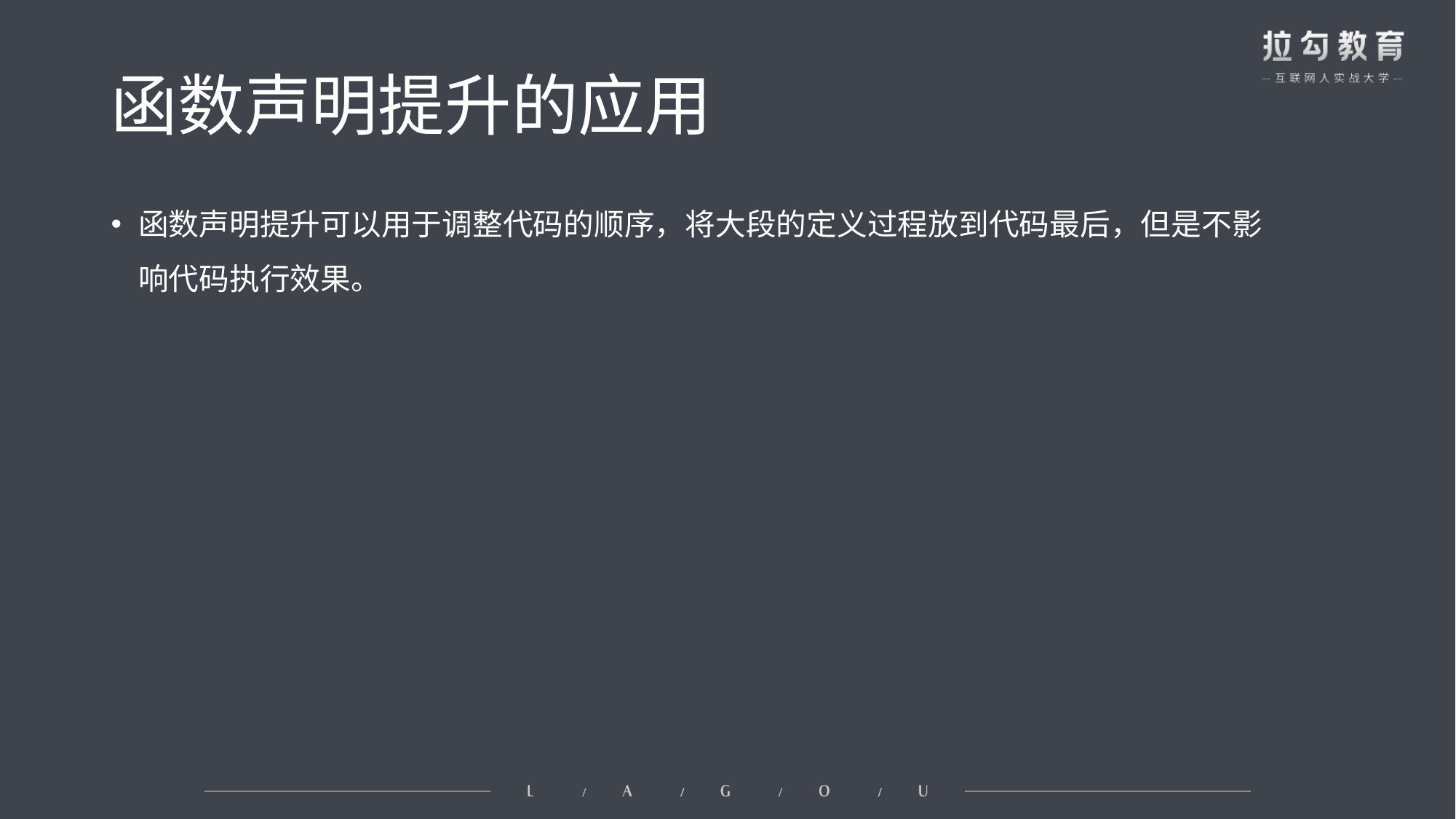

# 函数声明提升的应用
函数声明提升可以用于调整代码的顺序，将大段的定义过程放到代码最后，但是不影响代码执行效果。